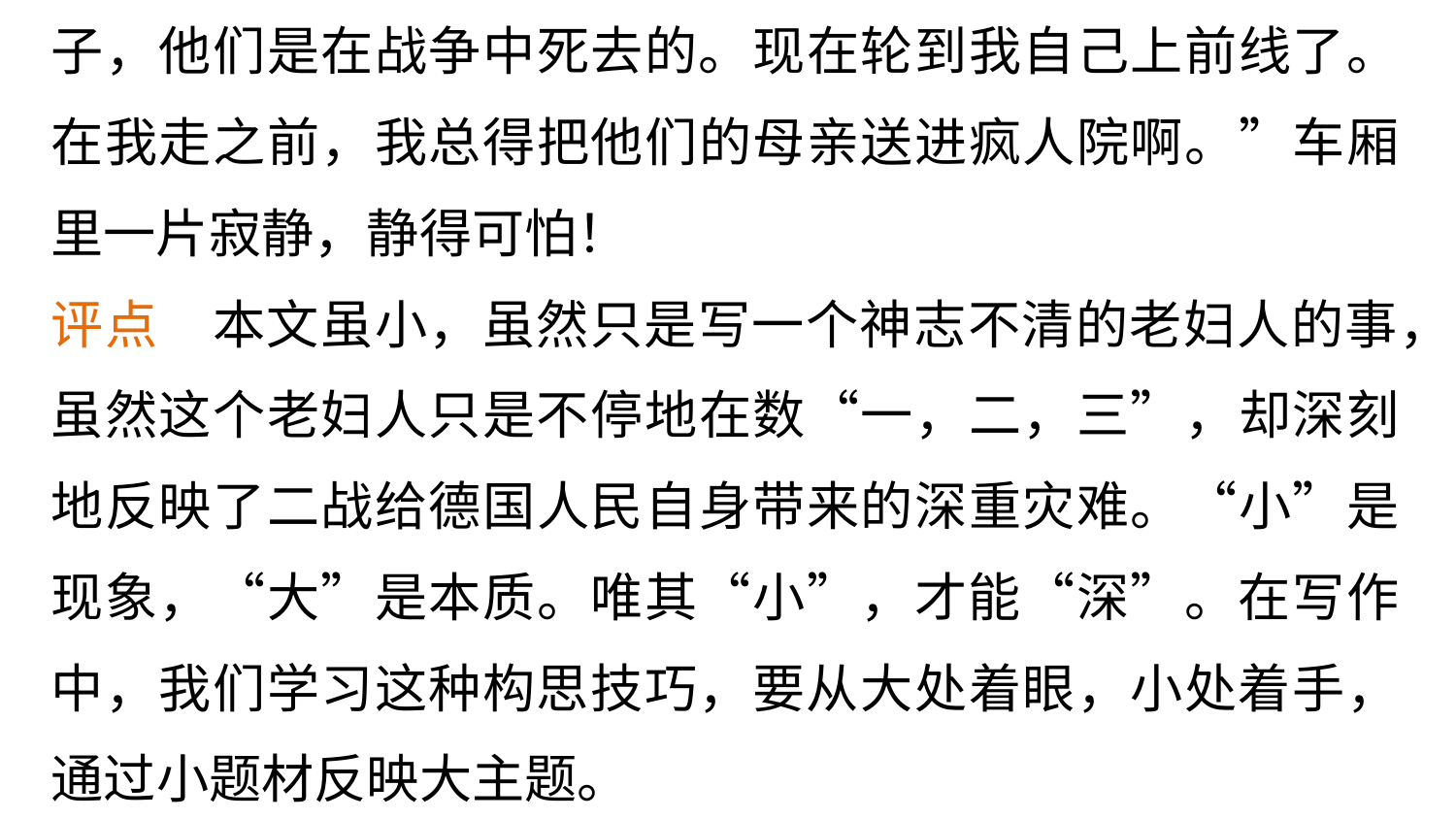

子，他们是在战争中死去的。现在轮到我自己上前线了。在我走之前，我总得把他们的母亲送进疯人院啊。”车厢里一片寂静，静得可怕！
评点　本文虽小，虽然只是写一个神志不清的老妇人的事，虽然这个老妇人只是不停地在数“一，二，三”，却深刻地反映了二战给德国人民自身带来的深重灾难。“小”是现象，“大”是本质。唯其“小”，才能“深”。在写作中，我们学习这种构思技巧，要从大处着眼，小处着手，通过小题材反映大主题。